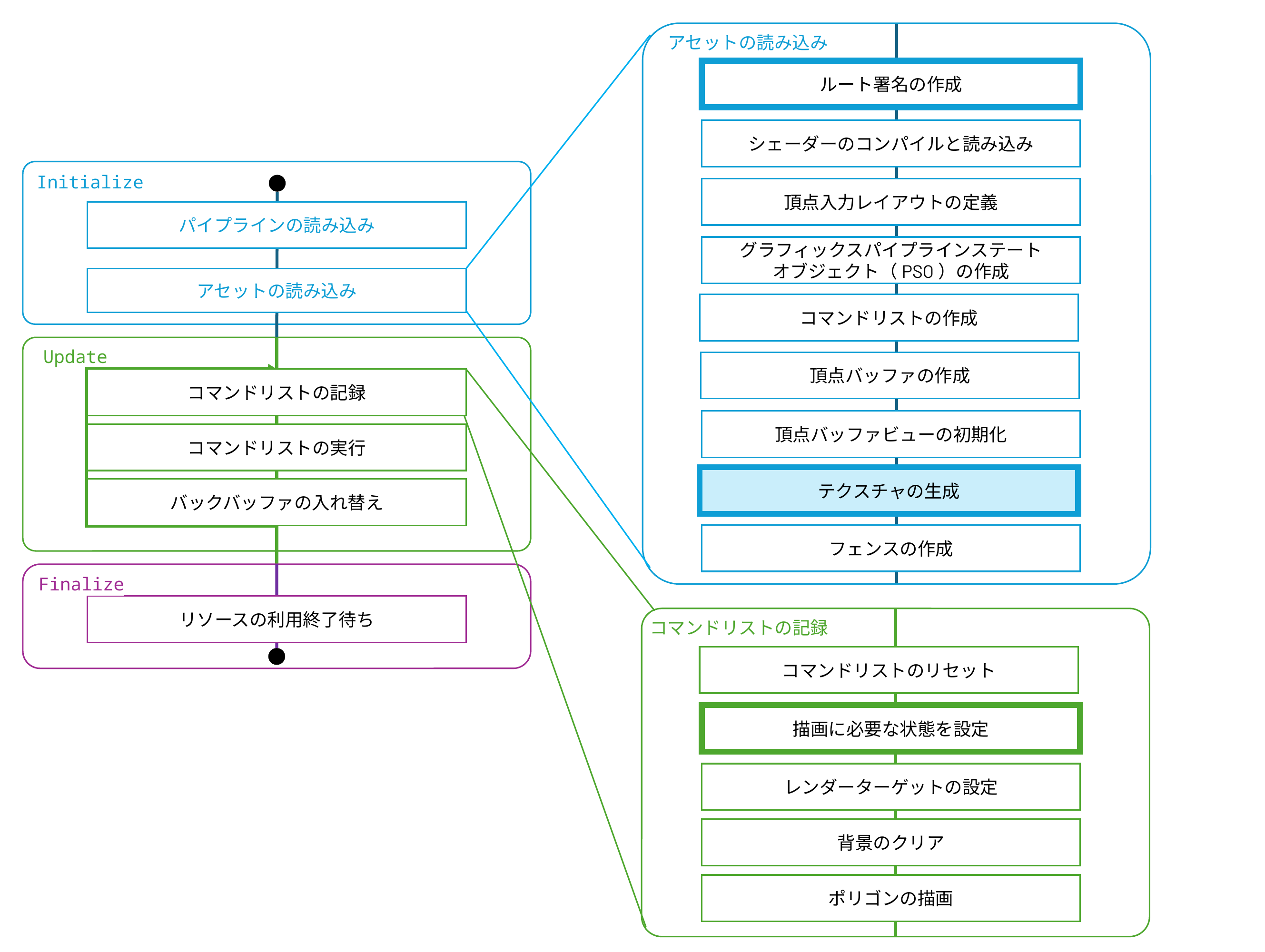

アセットの読み込み
ルート署名の作成
シェーダーのコンパイルと読み込み

Initialize

頂点入力レイアウトの定義
パイプラインの読み込み
グラフィックスパイプラインステート
オブジェクト（PSO）の作成
アセットの読み込み
コマンドリストの作成

Update
頂点バッファの作成
コマンドリストの記録
頂点バッファビューの初期化
コマンドリストの実行
テクスチャの生成
バックバッファの入れ替え
フェンスの作成

Finalize
リソースの利用終了待ち

コマンドリストの記録
コマンドリストのリセット

描画に必要な状態を設定
レンダーターゲットの設定
背景のクリア
ポリゴンの描画